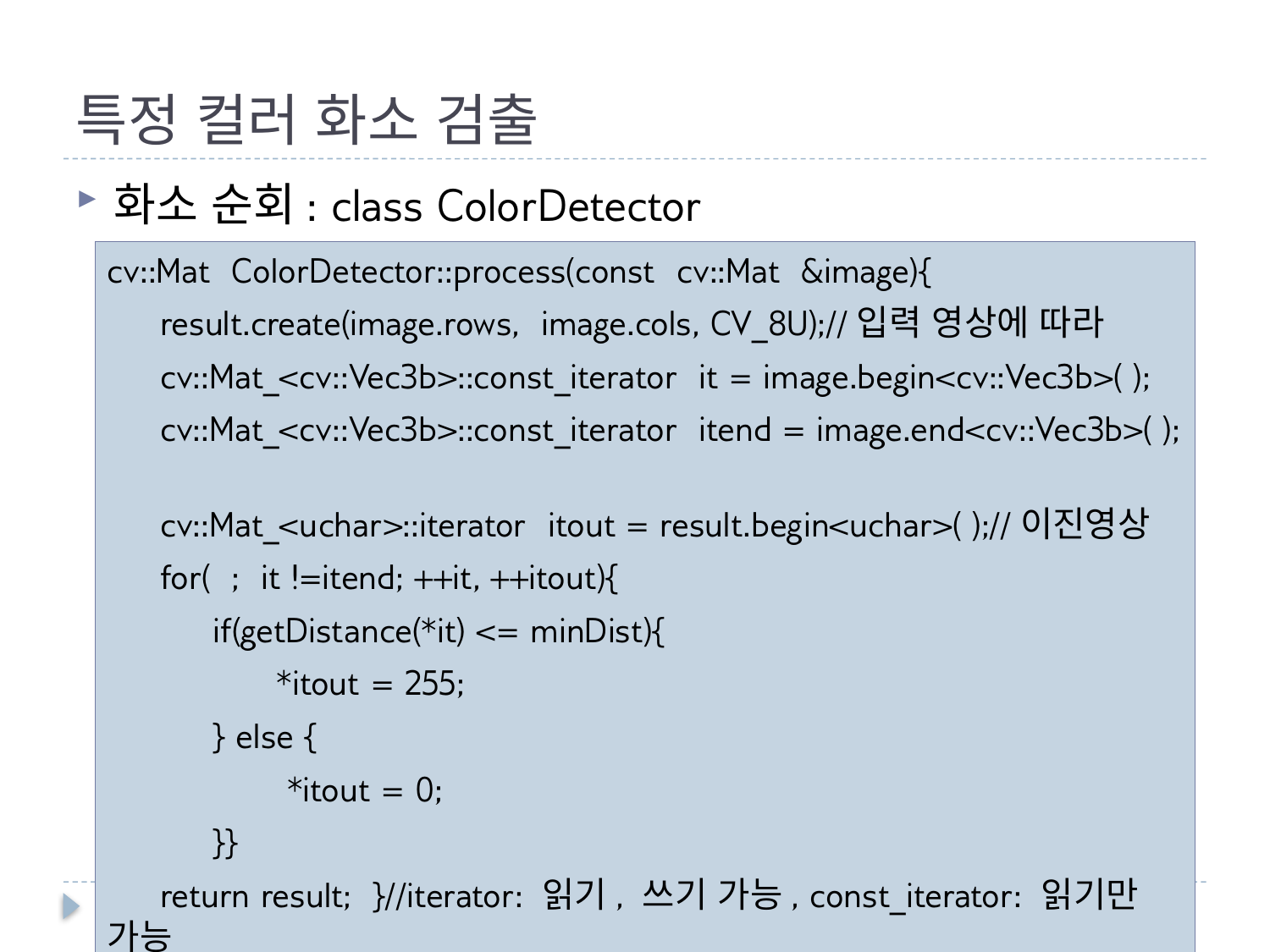

# 특정 컬러 화소 검출
화소 순회: class ColorDetector
cv::Mat  ColorDetector::process(const  cv::Mat  &image){
     result.create(image.rows,  image.cols, CV_8U);//입력 영상에 따라
     cv::Mat_<cv::Vec3b>::const_iterator  it = image.begin<cv::Vec3b>( );
     cv::Mat_<cv::Vec3b>::const_iterator  itend = image.end<cv::Vec3b>( );
     cv::Mat_<uchar>::iterator  itout = result.begin<uchar>( );//이진영상
     for(  ;  it !=itend; ++it, ++itout){
          if(getDistance(*it) <= minDist){
	    *itout = 255;
          } else {
	     *itout = 0;
          }}
     return result;  }//iterator: 읽기, 쓰기 가능, const_iterator: 읽기만 가능